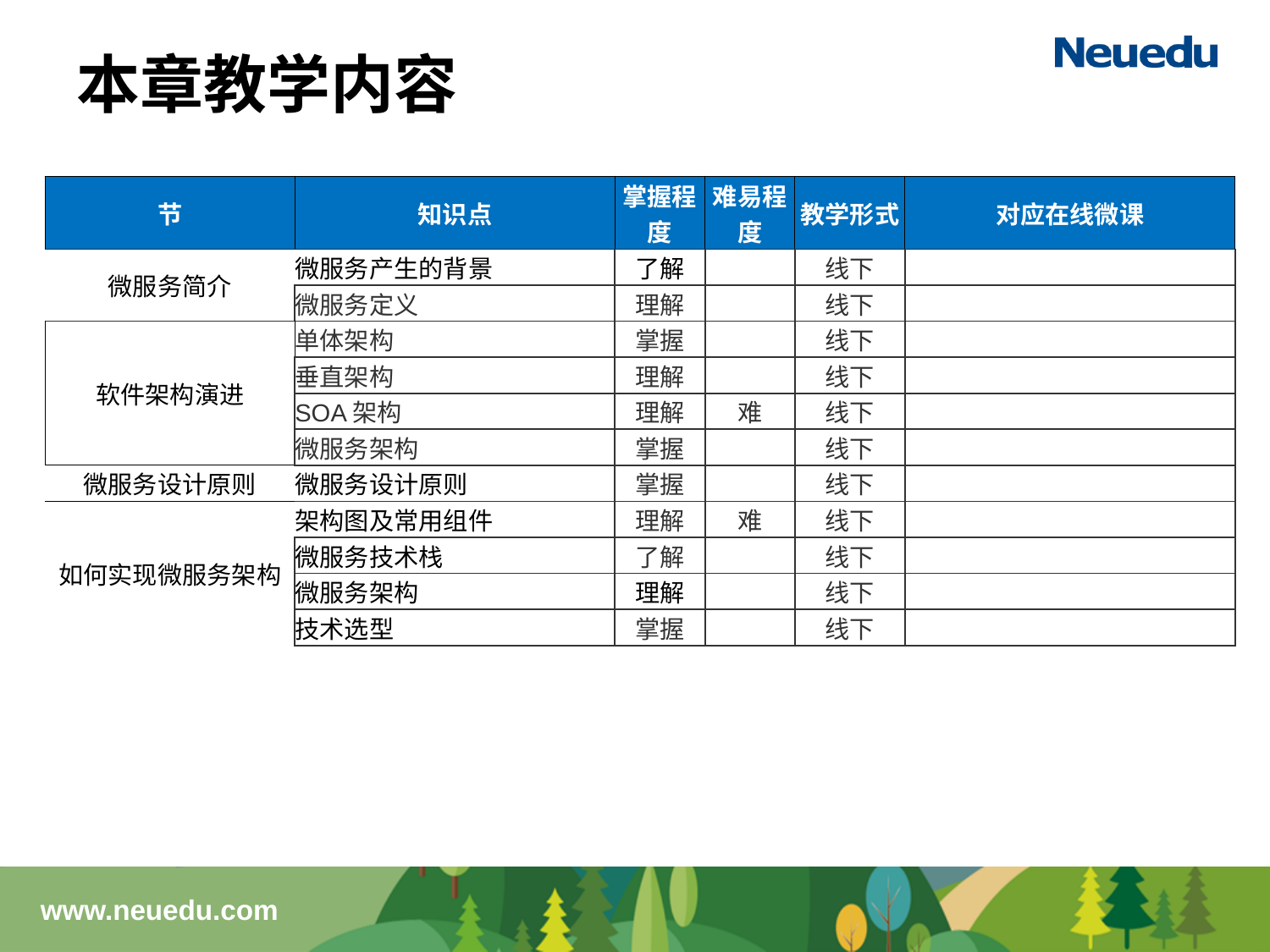

# 本章教学内容

| 节 | 知识点 | 掌握程度 | 难易程度 | 教学形式 | 对应在线微课 |
| --- | --- | --- | --- | --- | --- |
| 微服务简介 | 微服务产生的背景 | 了解 |  | 线下 |  |
|  | 微服务定义 | 理解 |  | 线下 |  |
| 软件架构演进 | 单体架构 | 掌握 |  | 线下 |  |
|  | 垂直架构 | 理解 |  | 线下 |  |
|  | SOA架构 | 理解 | 难 | 线下 |  |
|  | 微服务架构 | 掌握 |  | 线下 |  |
| 微服务设计原则 | 微服务设计原则 | 掌握 |  | 线下 |  |
| 如何实现微服务架构 | 架构图及常用组件 | 理解 | 难 | 线下 |  |
|  | 微服务技术栈 | 了解 |  | 线下 |  |
|  | 微服务架构 | 理解 |  | 线下 |  |
|  | 技术选型 | 掌握 |  | 线下 |  |